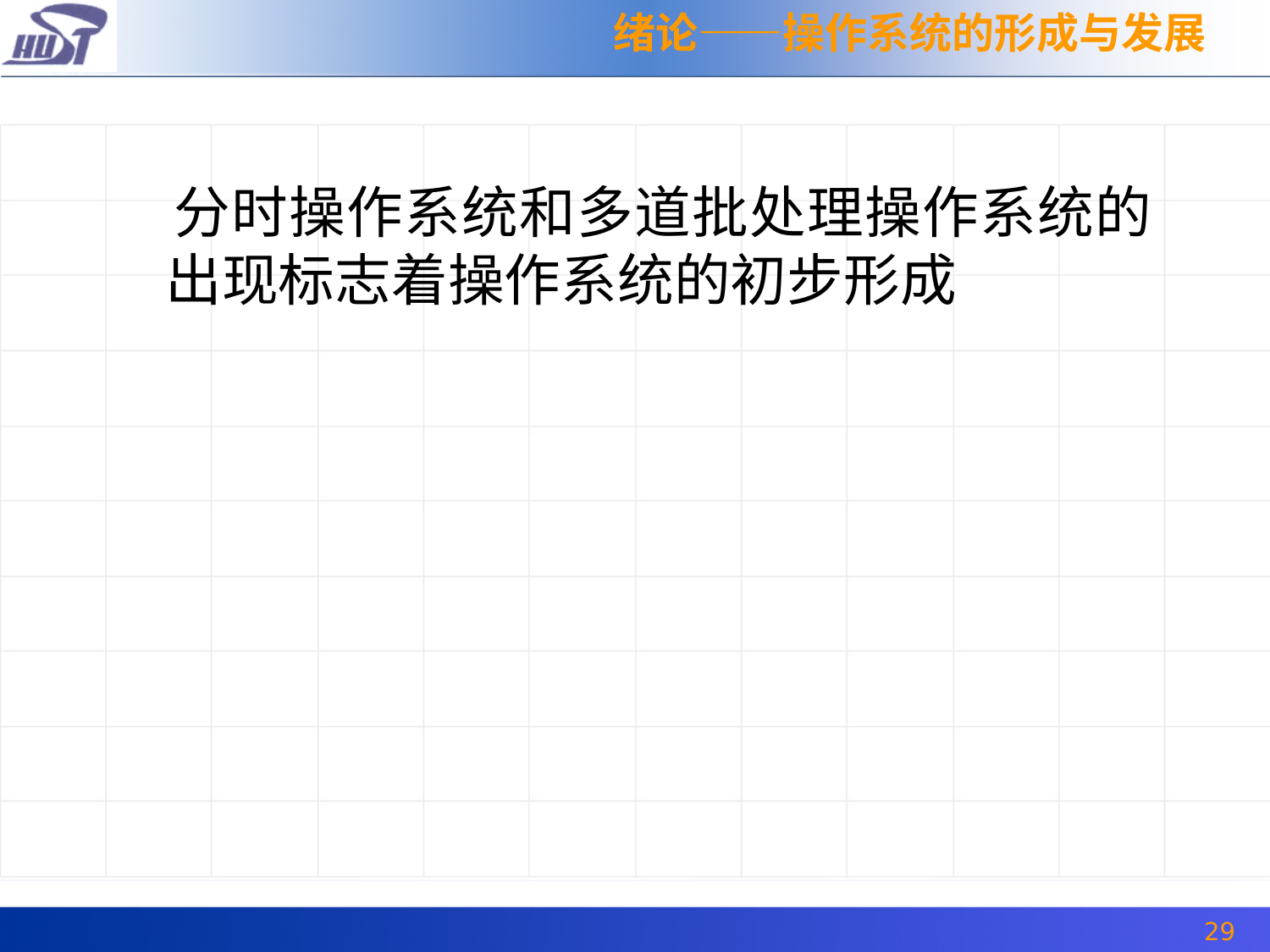

绪论——操作系统的形成与发展
   分时操作系统和多道批处理操作系统的出现标志着操作系统的初步形成

29